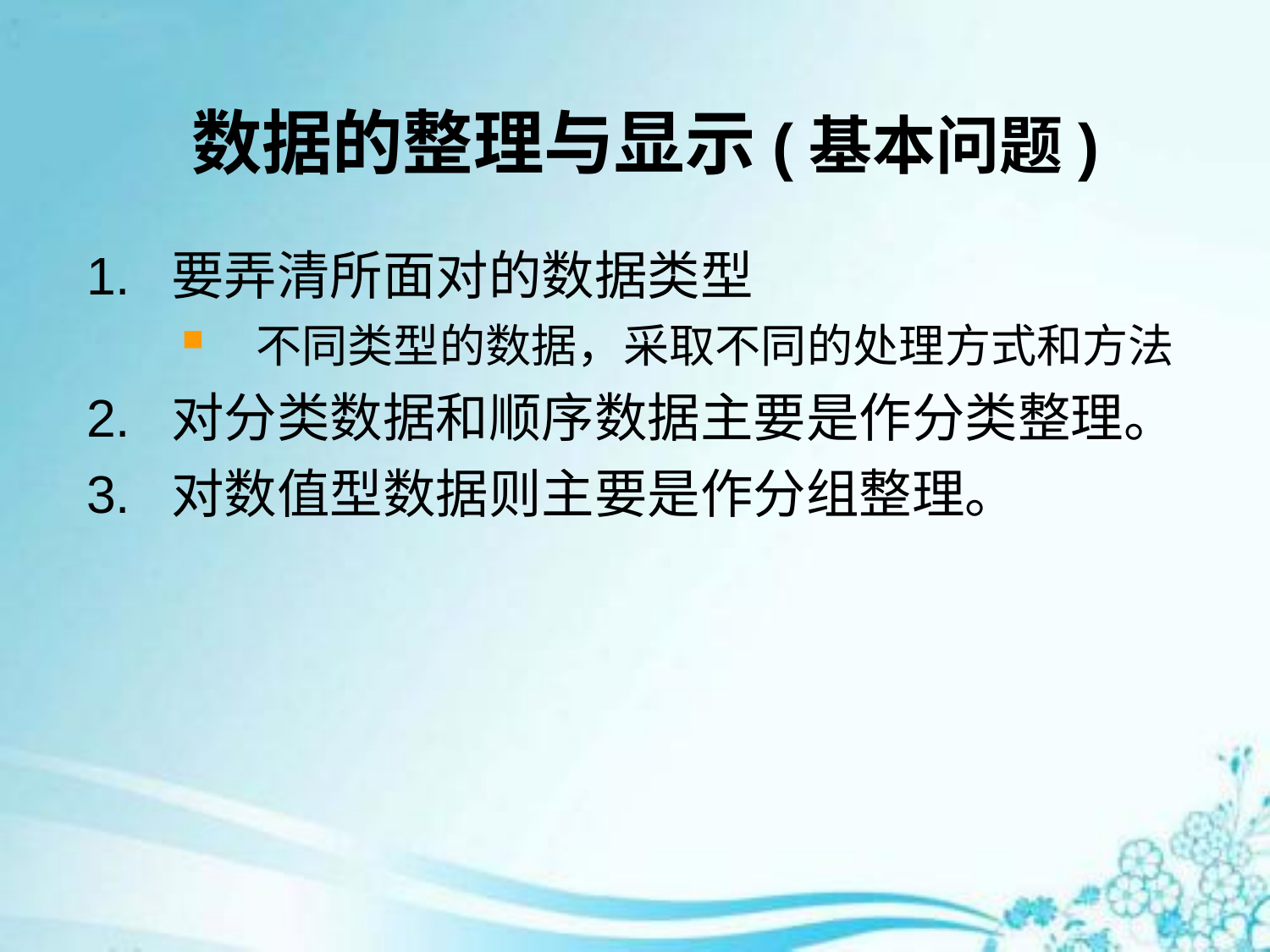

# 数据的整理与显示(基本问题)
要弄清所面对的数据类型
不同类型的数据，采取不同的处理方式和方法
对分类数据和顺序数据主要是作分类整理。
对数值型数据则主要是作分组整理。